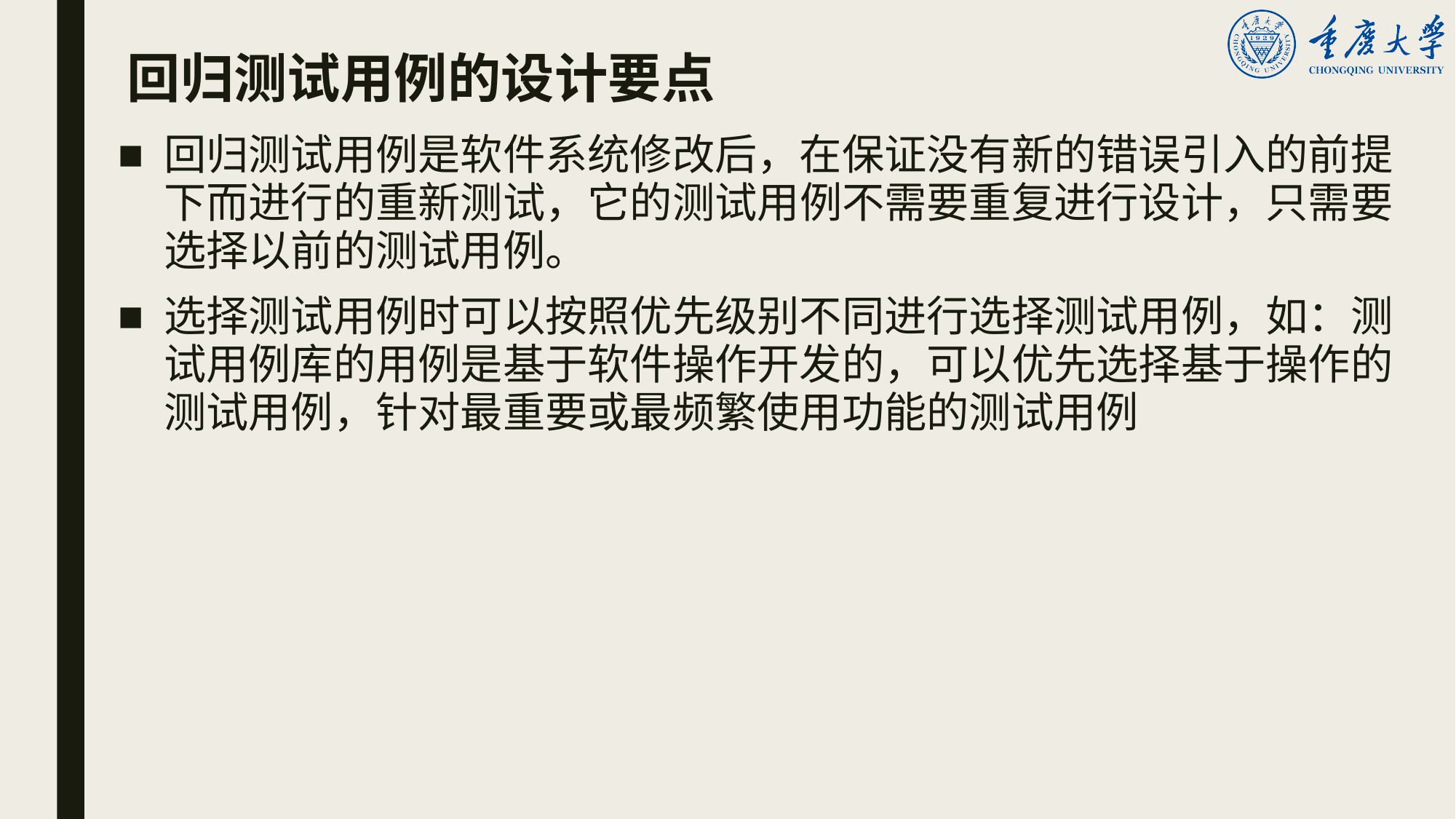

# 回归测试用例的设计要点
回归测试用例是软件系统修改后，在保证没有新的错误引入的前提下而进行的重新测试，它的测试用例不需要重复进行设计，只需要选择以前的测试用例。
选择测试用例时可以按照优先级别不同进行选择测试用例，如：测试用例库的用例是基于软件操作开发的，可以优先选择基于操作的测试用例，针对最重要或最频繁使用功能的测试用例